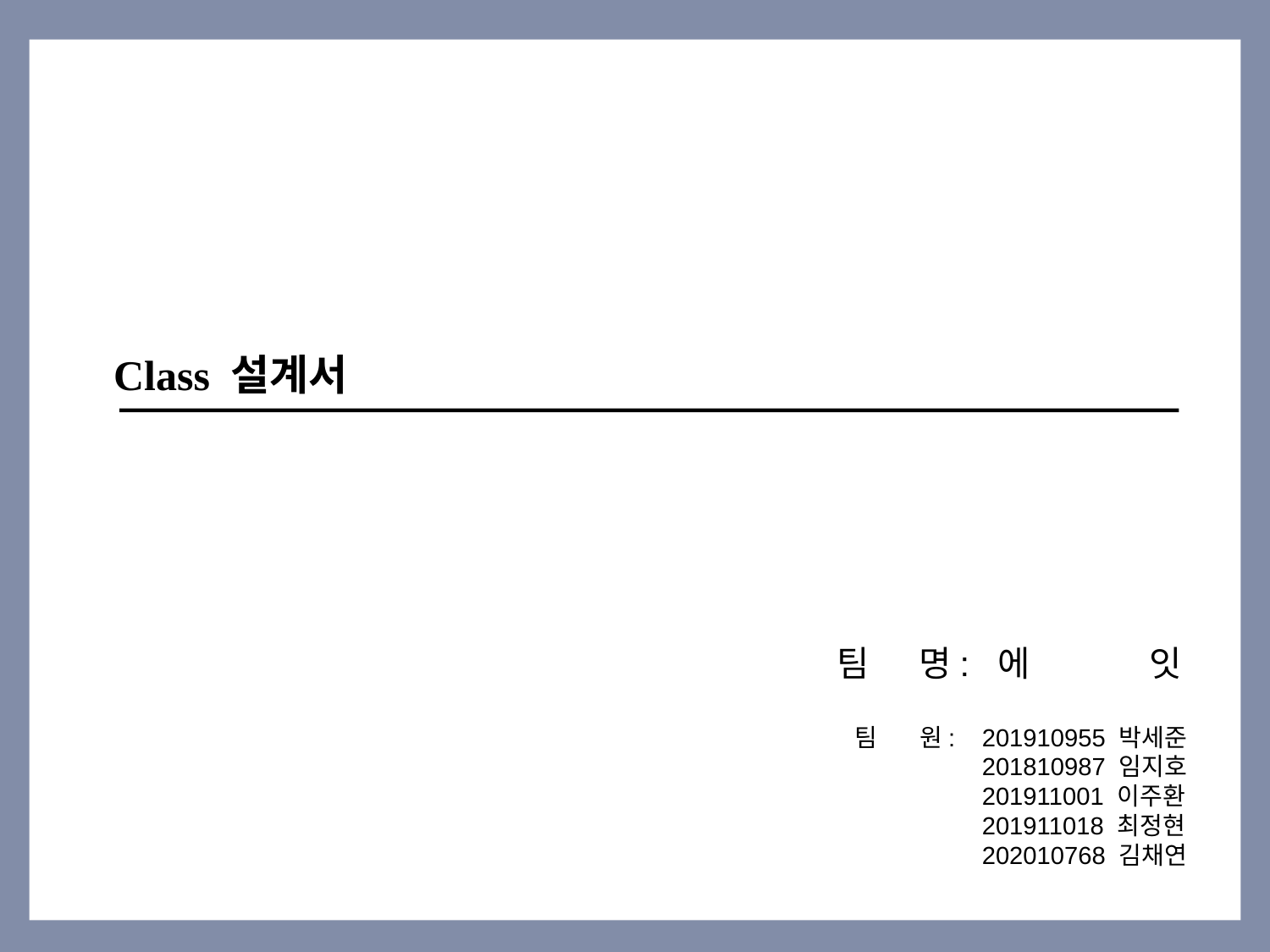

# Class 설계서
팀     명:  에            잇
팀      원: 	201910955 박세준
	201810987 임지호
	201911001 이주환
	201911018 최정현
	202010768 김채연